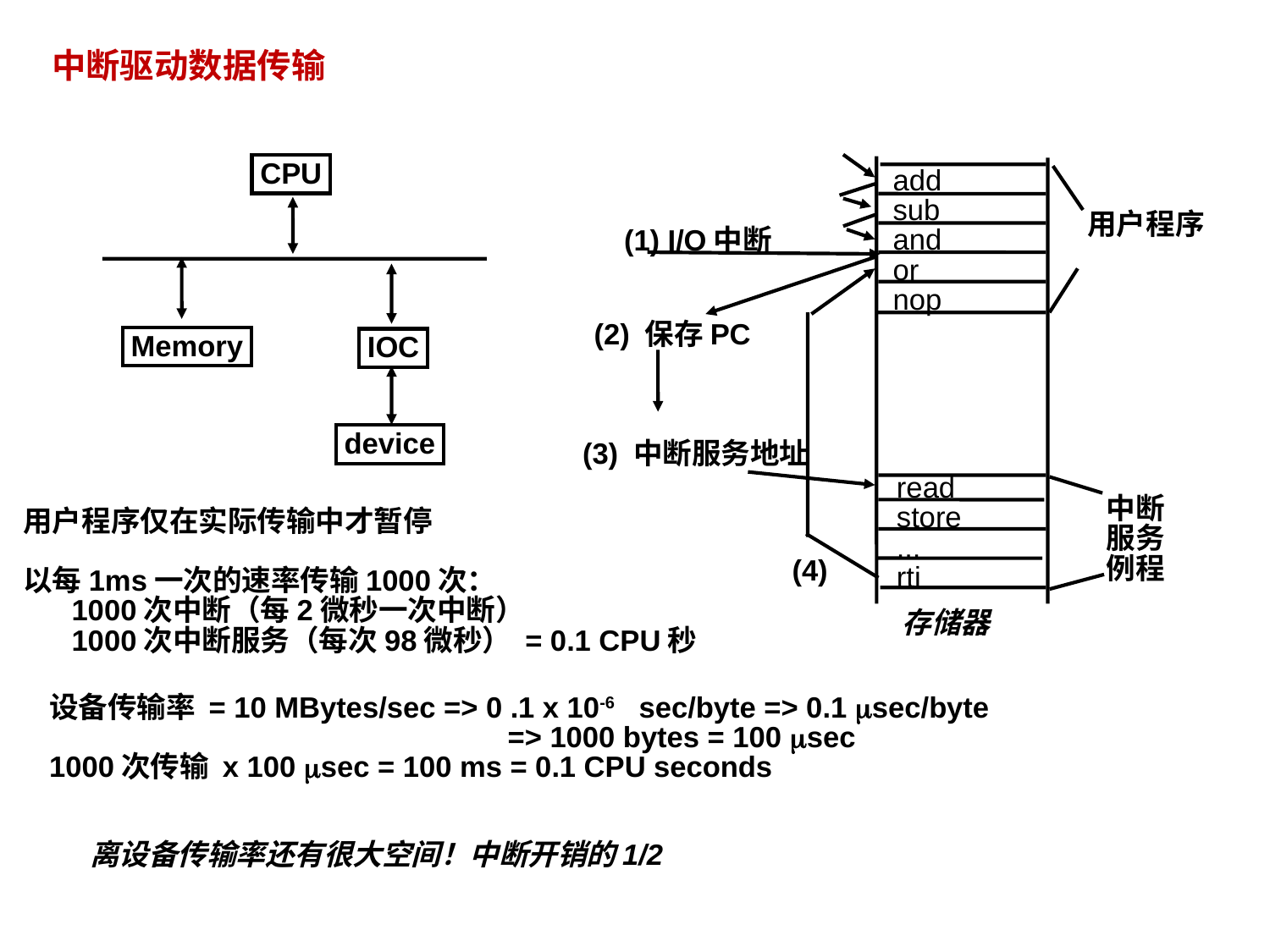

# 中断驱动数据传输
CPU

add
sub
and
or
nop

用户程序

(1) I/O中断

(2) 保存PC
Memory
IOC

device
(3) 中断服务地址
read
store
...
rti

中断
服务
例程

用户程序仅在实际传输中才暂停

以每1ms一次的速率传输1000次：
      1000次中断（每2微秒一次中断）
      1000次中断服务（每次98微秒） = 0.1 CPU秒

(4)

存储器
设备传输率 = 10 MBytes/sec => 0 .1 x 10-6   sec/byte => 0.1 μsec/byte
                                                         => 1000 bytes = 100 μsec
1000次传输 x 100 μsec = 100 ms = 0.1 CPU seconds
离设备传输率还有很大空间！中断开销的1/2